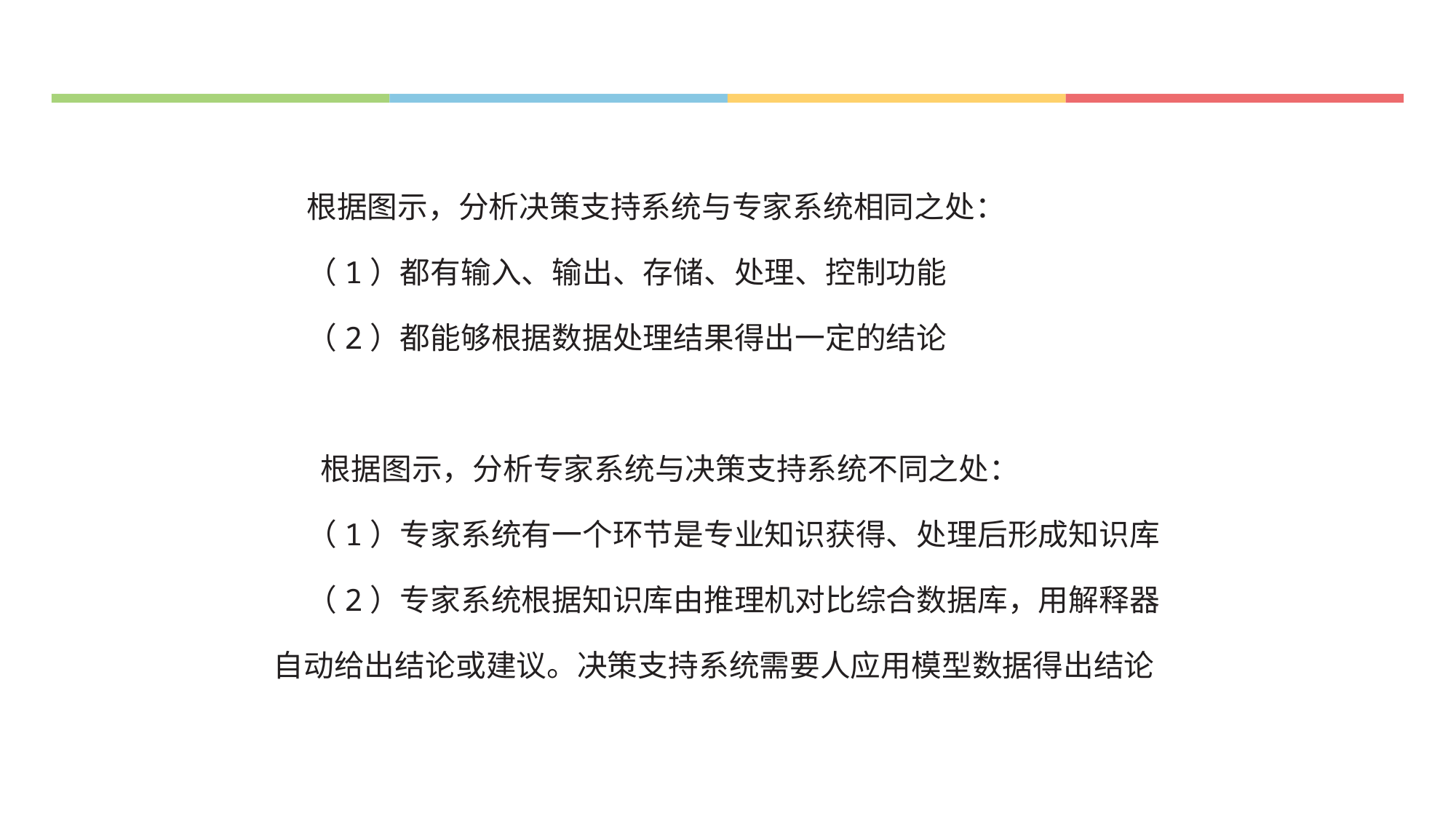

根据图示，分析决策支持系统与专家系统相同之处：
（1）都有输入、输出、存储、处理、控制功能
（2）都能够根据数据处理结果得出一定的结论

 根据图示，分析专家系统与决策支持系统不同之处：
（1）专家系统有一个环节是专业知识获得、处理后形成知识库
（2）专家系统根据知识库由推理机对比综合数据库，用解释器自动给出结论或建议。决策支持系统需要人应用模型数据得出结论